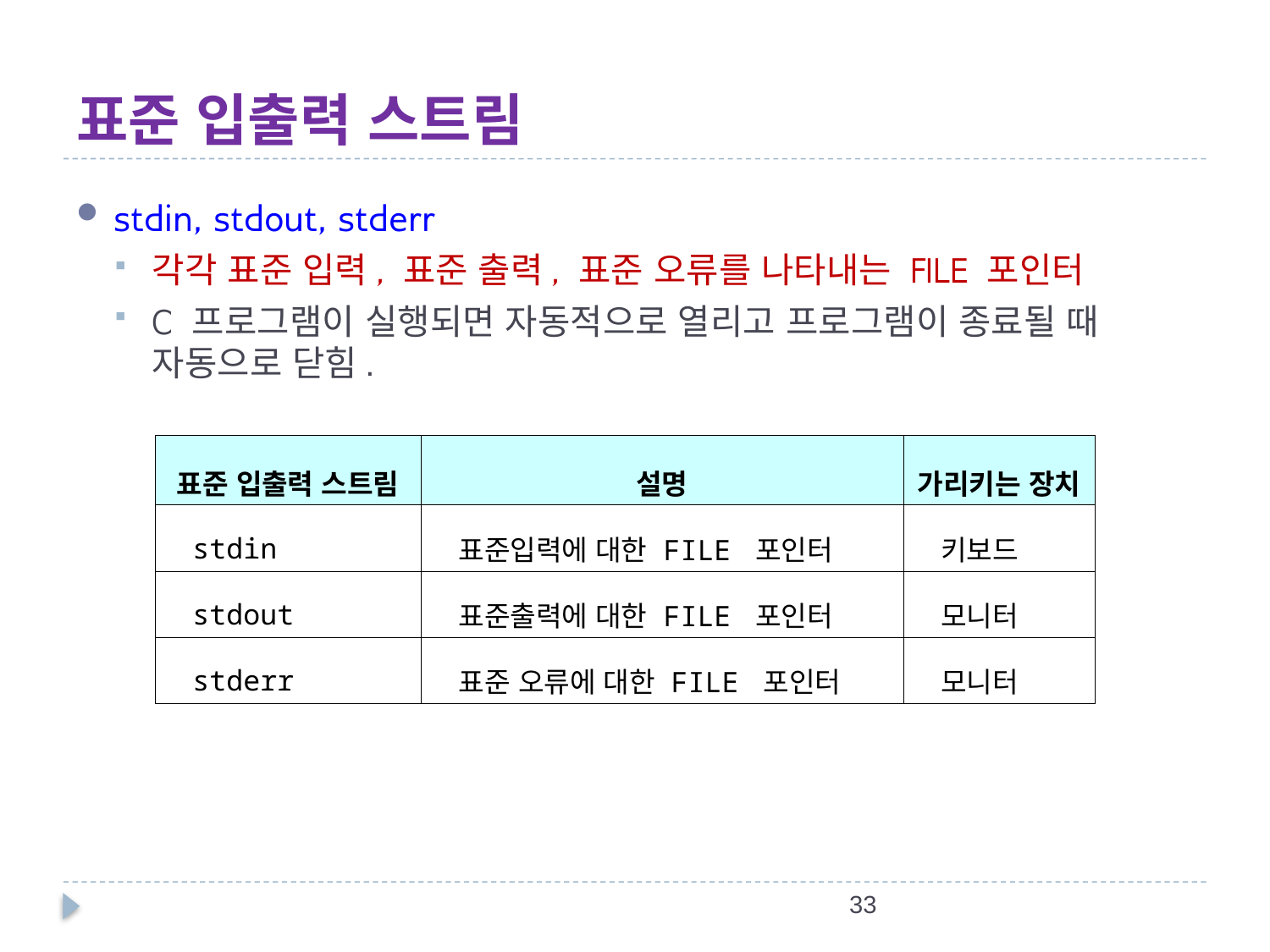

# 표준 입출력 스트림
stdin, stdout, stderr
각각 표준 입력, 표준 출력, 표준 오류를 나타내는 FILE 포인터
C 프로그램이 실행되면 자동적으로 열리고 프로그램이 종료될 때 자동으로 닫힘.

| 표준 입출력 스트림 | 설명 | 가리키는 장치 |
| --- | --- | --- |
| stdin | 표준입력에 대한 FILE 포인터 | 키보드 |
| stdout | 표준출력에 대한 FILE 포인터 | 모니터 |
| stderr | 표준 오류에 대한 FILE 포인터 | 모니터 |

33